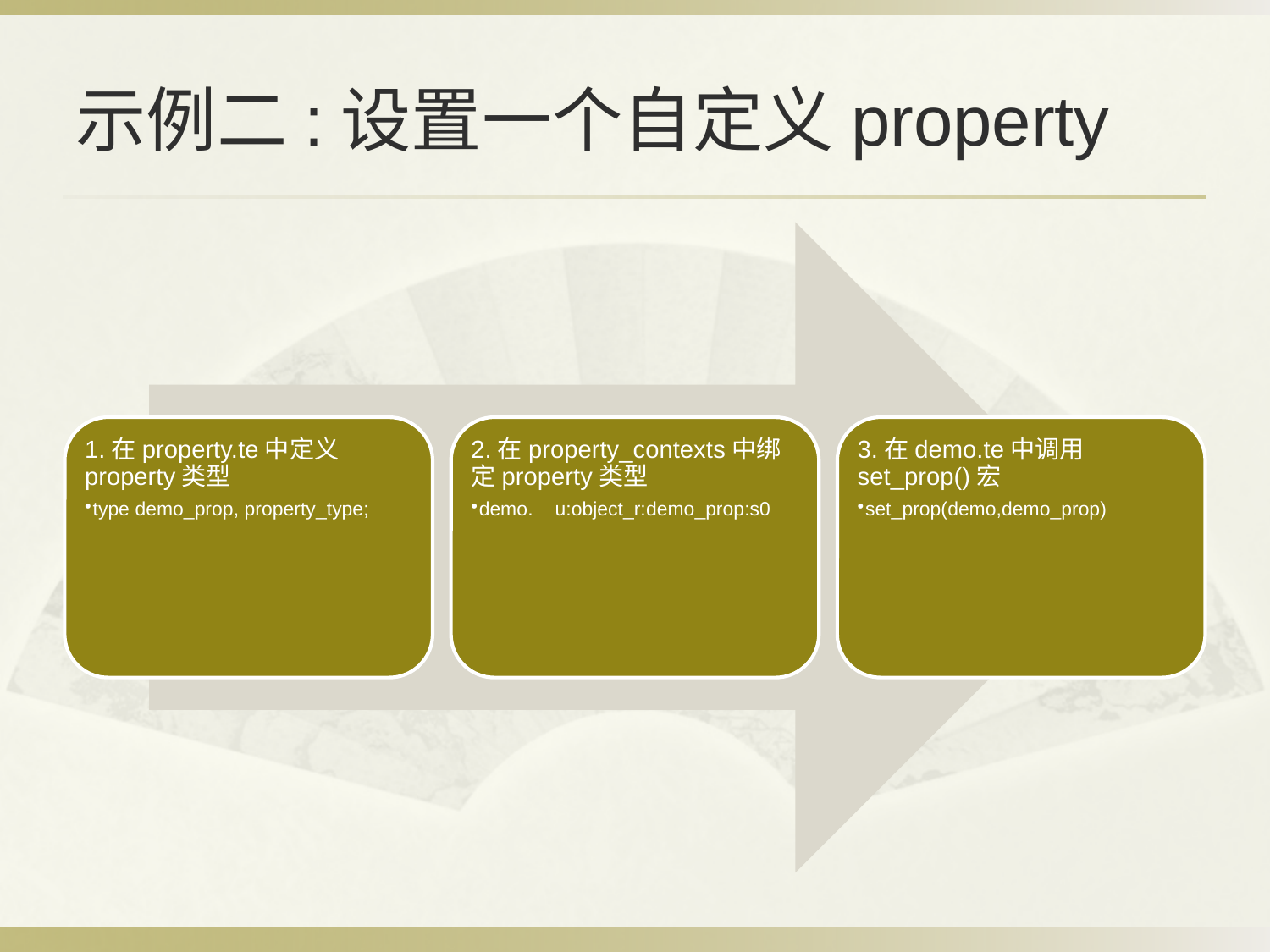

# 示例二:设置一个自定义property
1.在property.te中定义property类型
type demo_prop, property_type;
2.在property_contexts中绑定property类型
demo.    u:object_r:demo_prop:s0
3.在demo.te中调用set_prop()宏
set_prop(demo,demo_prop)